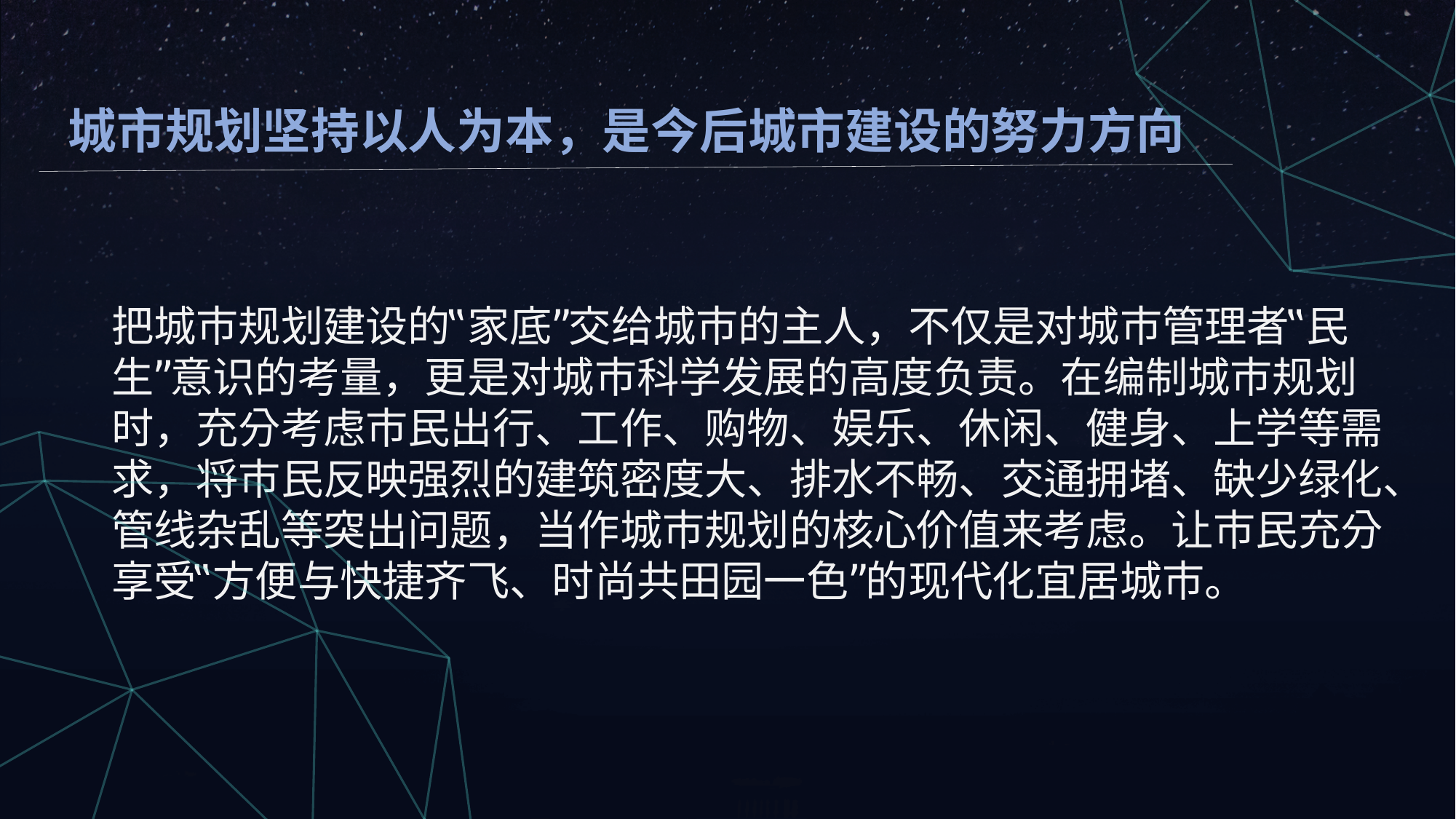

城市规划坚持以人为本，是今后城市建设的努力方向
把城市规划建设的“家底”交给城市的主人，不仅是对城市管理者“民生”意识的考量，更是对城市科学发展的高度负责。在编制城市规划时，充分考虑市民出行、工作、购物、娱乐、休闲、健身、上学等需求，将市民反映强烈的建筑密度大、排水不畅、交通拥堵、缺少绿化、管线杂乱等突出问题，当作城市规划的核心价值来考虑。让市民充分享受“方便与快捷齐飞、时尚共田园一色”的现代化宜居城市。